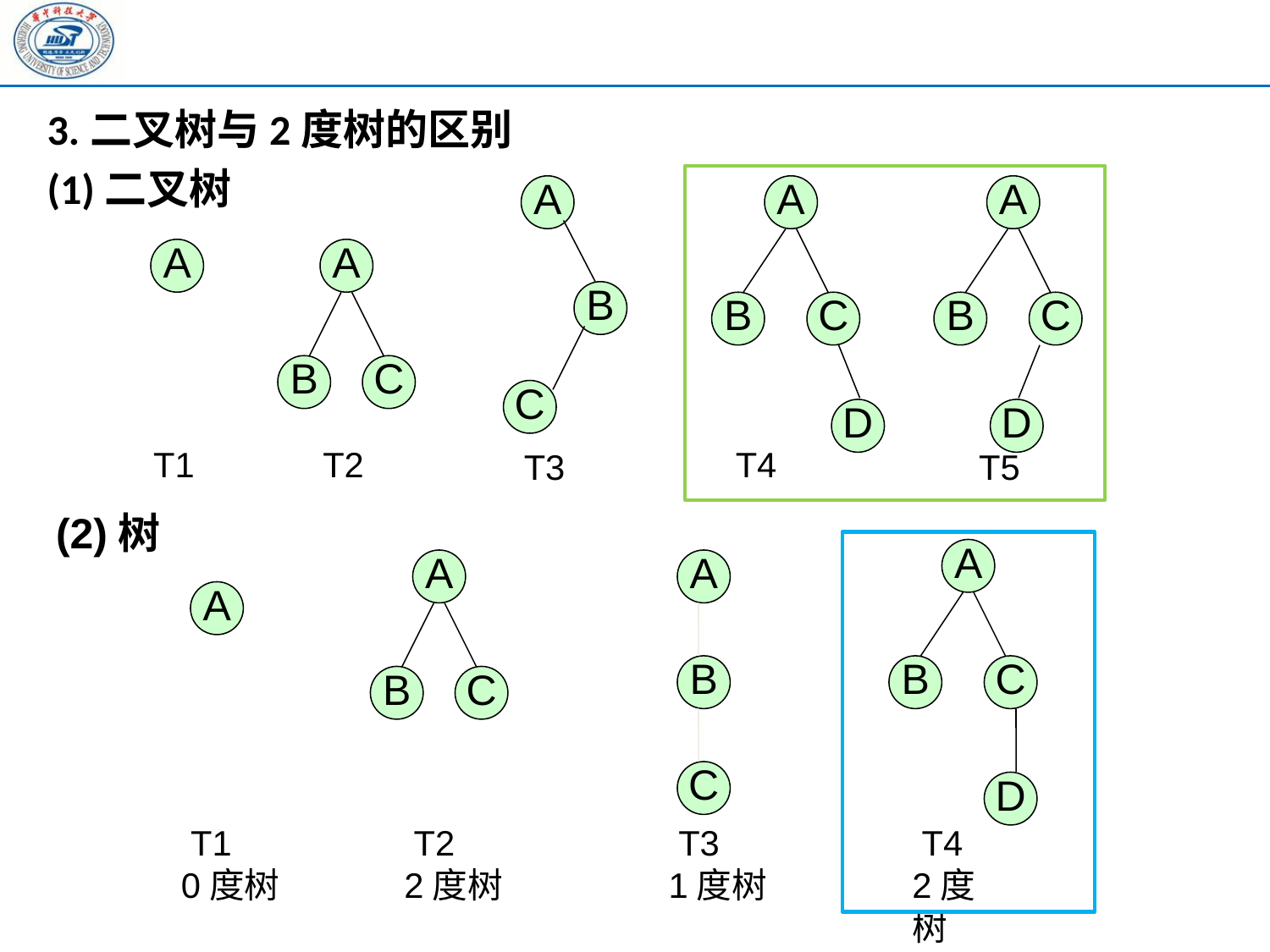

3.二叉树与2度树的区别
(1)二叉树

A
A
A

A
A
B

B
C
B
C

B
C
C
D
D
T1
T2
T4
T3
T5
(2)树

A
A
A
A

B
B
C
B
C

C
D
  T1
 0度树
 T2
2度树
 T3
1度树
 T4
2度树